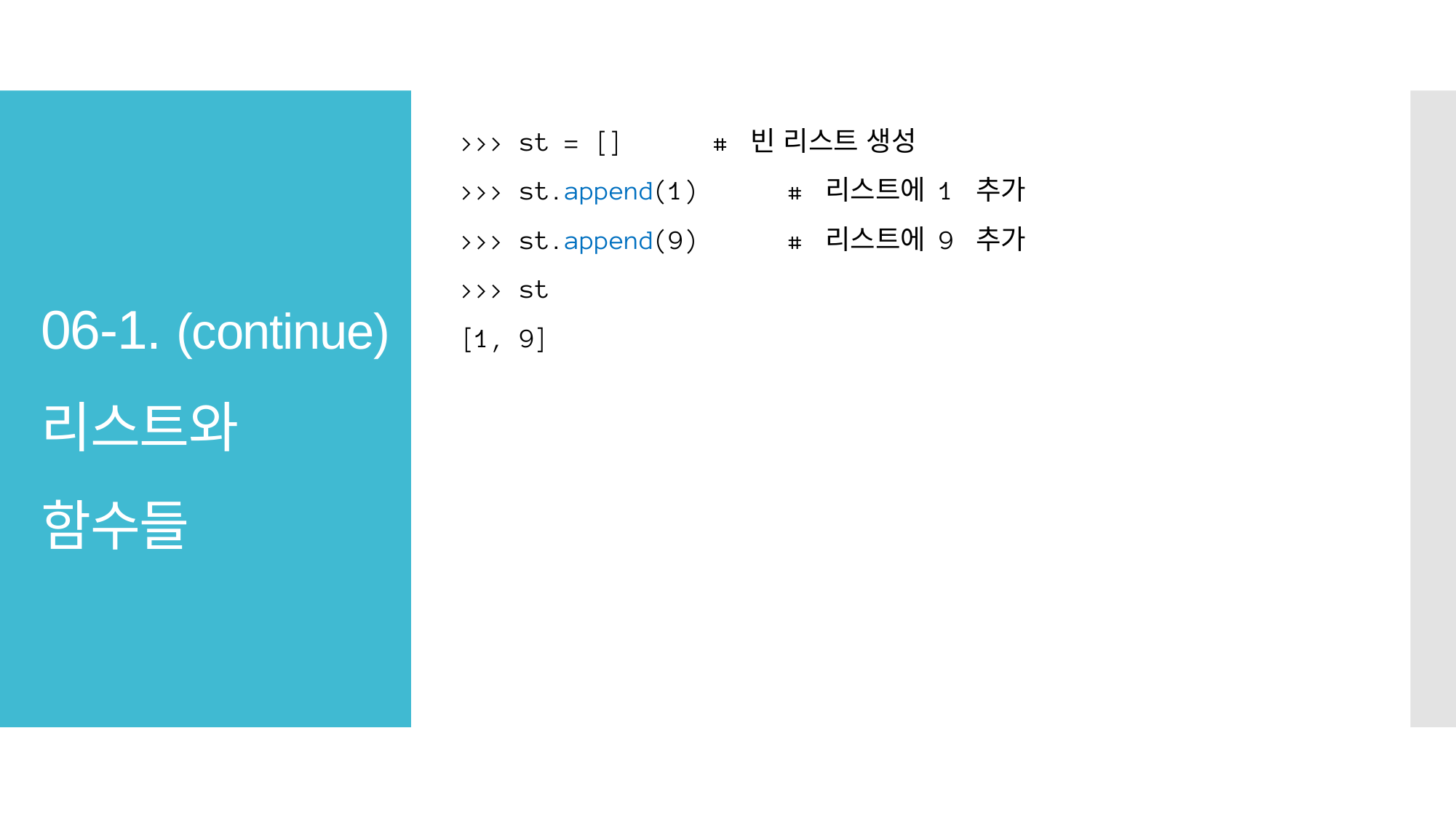

>>> st = []      # 빈 리스트 생성
>>> st.append(1)      # 리스트에 1 추가
>>> st.append(9)      # 리스트에 9 추가
>>> st
[1, 9]
# 06-1. (continue) 리스트와 함수들